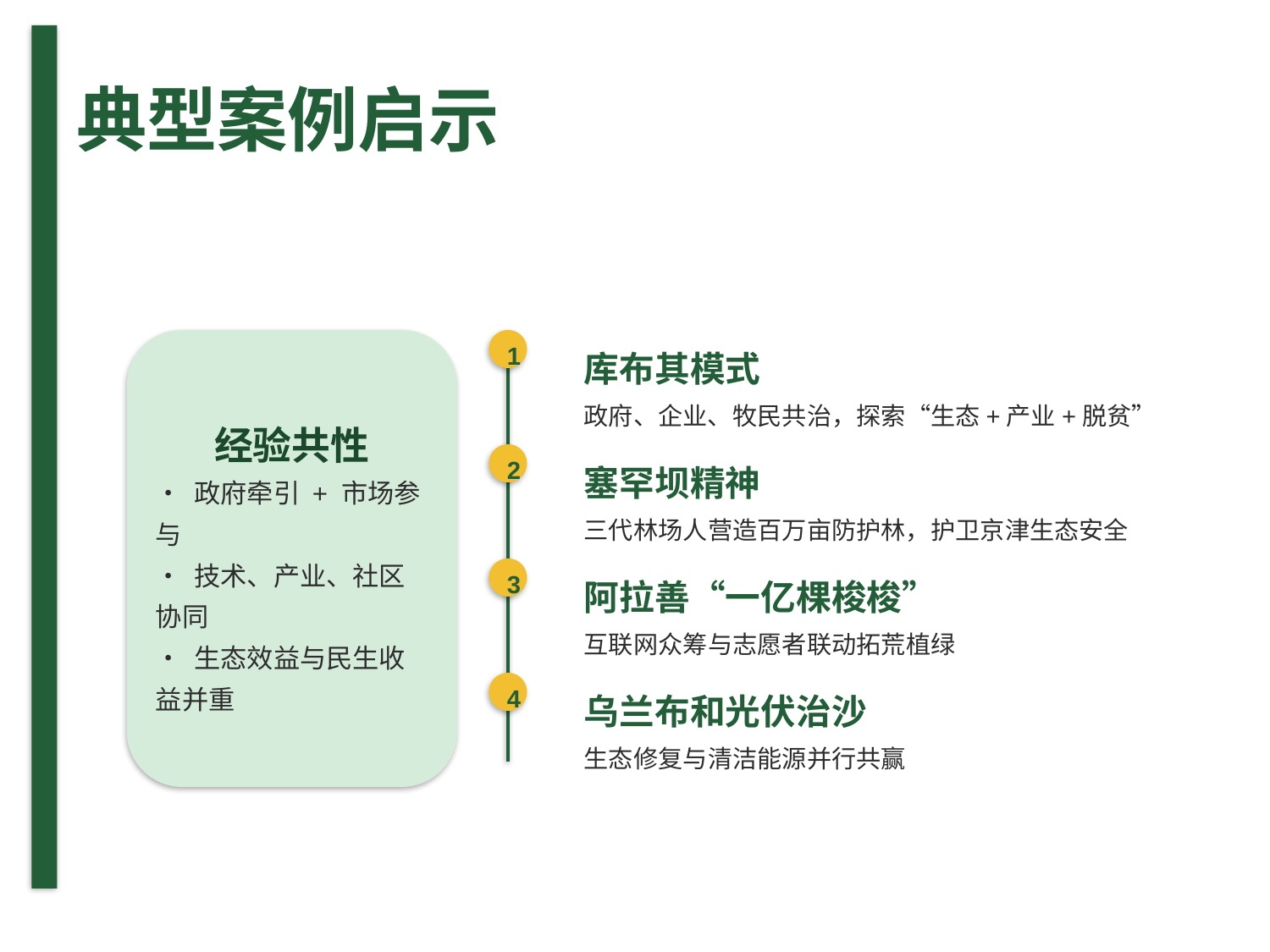

# 典型案例启示
库布其模式
政府、企业、牧民共治，探索“生态+产业+脱贫”
经验共性
• 政府牵引 + 市场参与
• 技术、产业、社区协同
• 生态效益与民生收益并重
1
塞罕坝精神
三代林场人营造百万亩防护林，护卫京津生态安全
2
阿拉善“一亿棵梭梭”
互联网众筹与志愿者联动拓荒植绿
3
乌兰布和光伏治沙
生态修复与清洁能源并行共赢
4